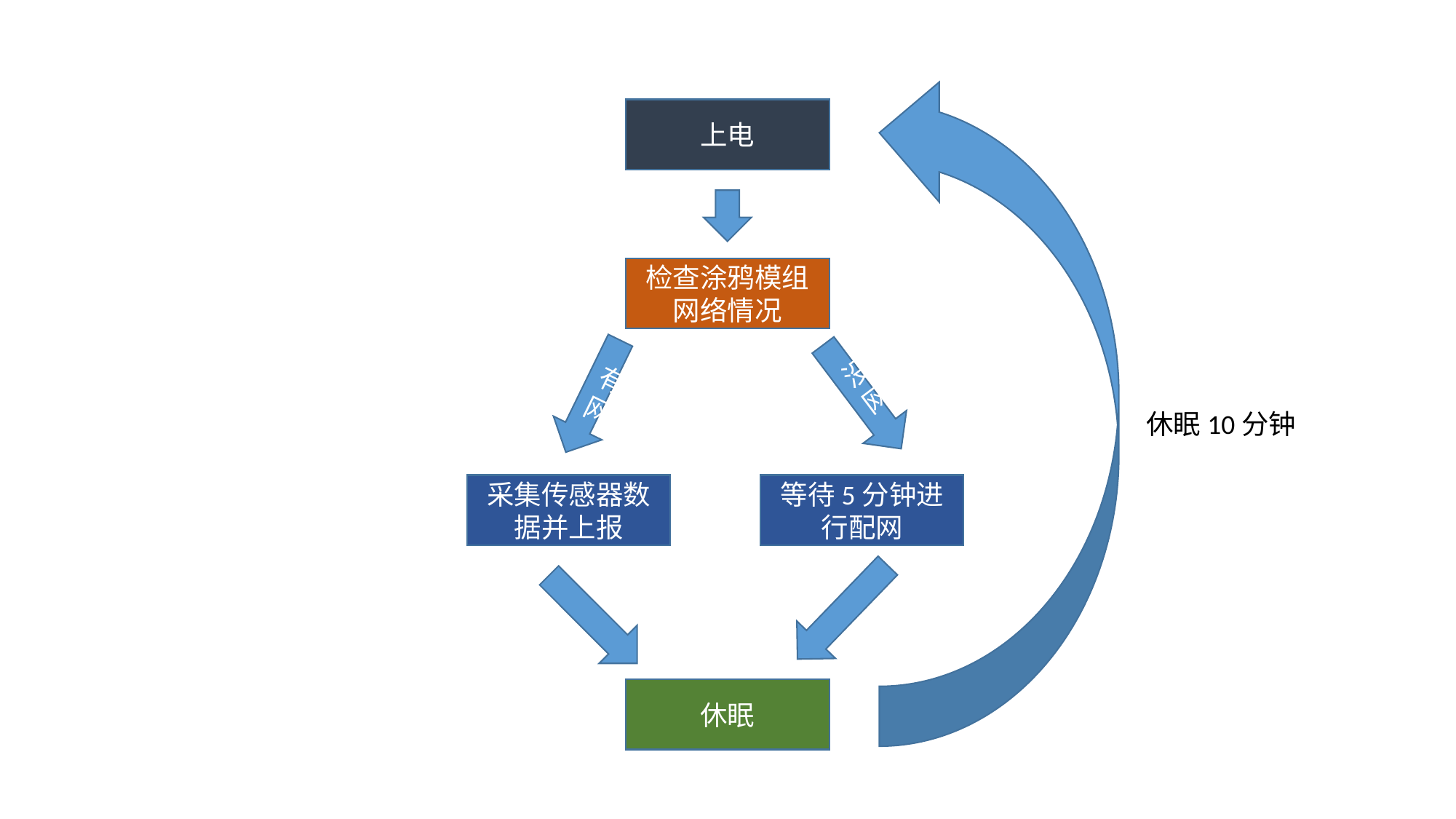

上电
上电

检查涂鸦模组网络情况

没网
有网
休眠10分钟
采集传感器数据并上报
等待5分钟进行配网

休眠